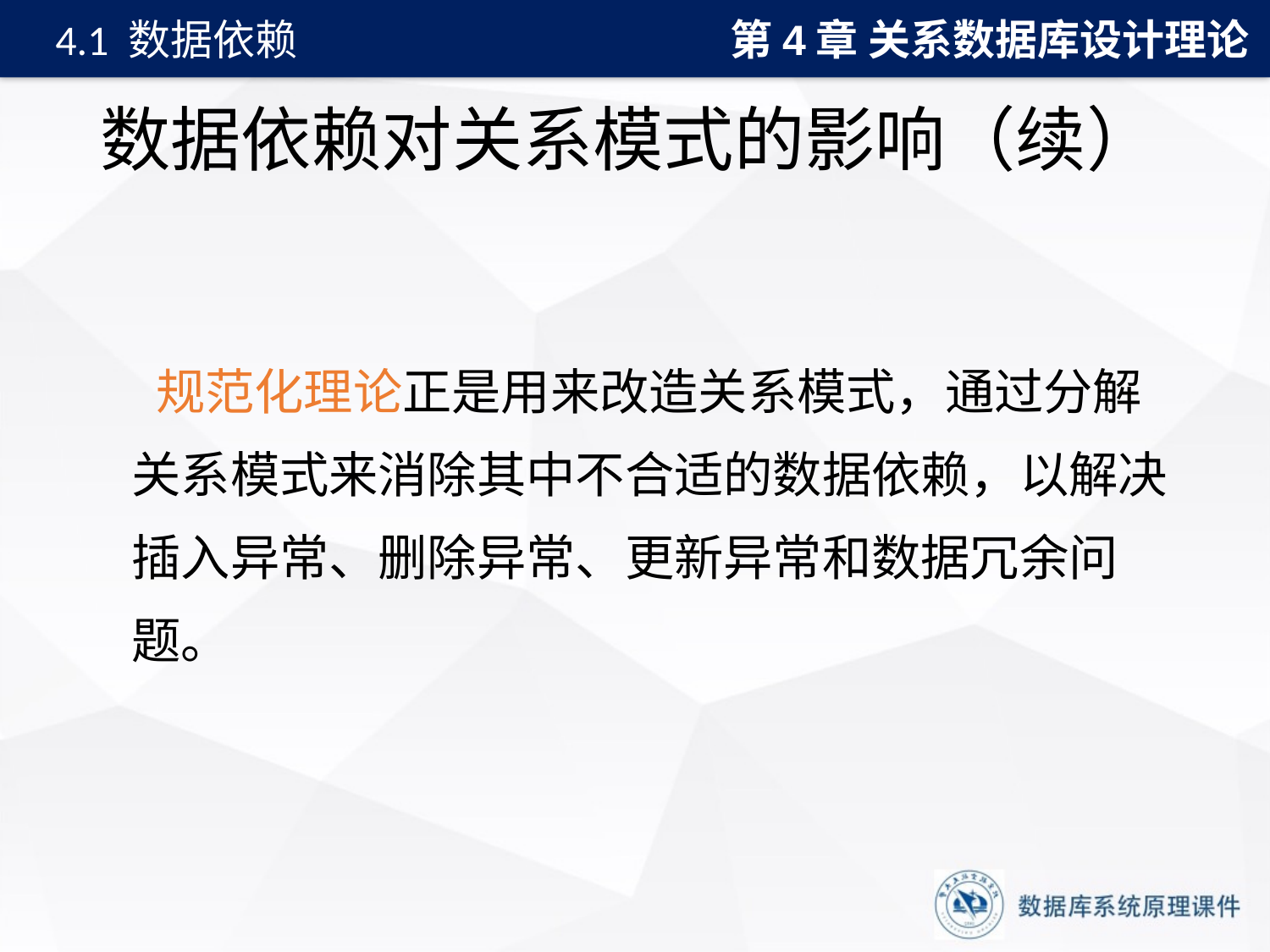

第4章 关系数据库设计理论
4.1 数据依赖
# 数据依赖对关系模式的影响（续）

    规范化理论正是用来改造关系模式，通过分解关系模式来消除其中不合适的数据依赖，以解决插入异常、删除异常、更新异常和数据冗余问题。